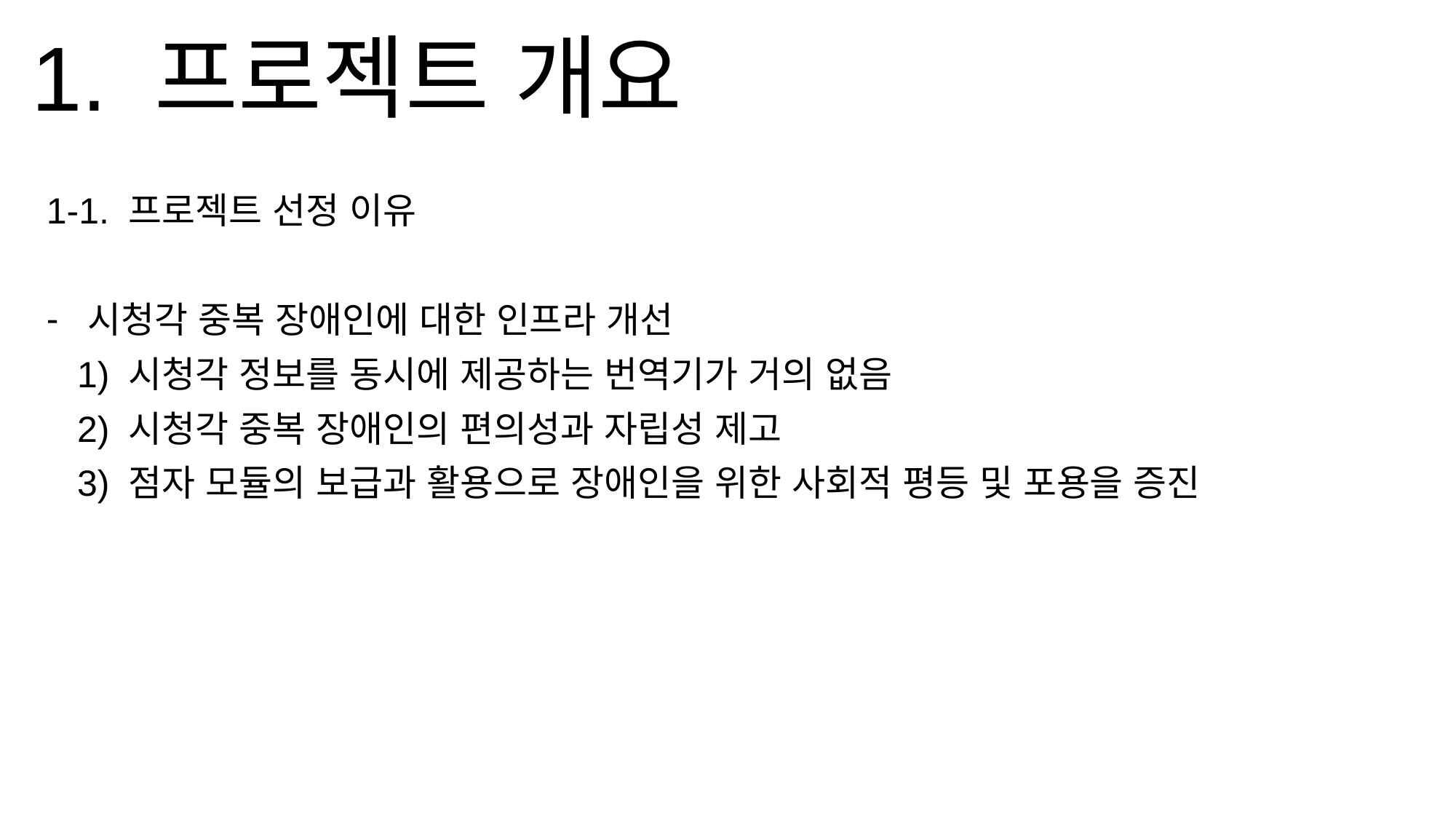

# 1. 프로젝트 개요
1-1. 프로젝트 선정 이유

시청각 중복 장애인에 대한 인프라 개선
   1) 시청각 정보를 동시에 제공하는 번역기가 거의 없음
   2) 시청각 중복 장애인의 편의성과 자립성 제고
   3) 점자 모듈의 보급과 활용으로 장애인을 위한 사회적 평등 및 포용을 증진